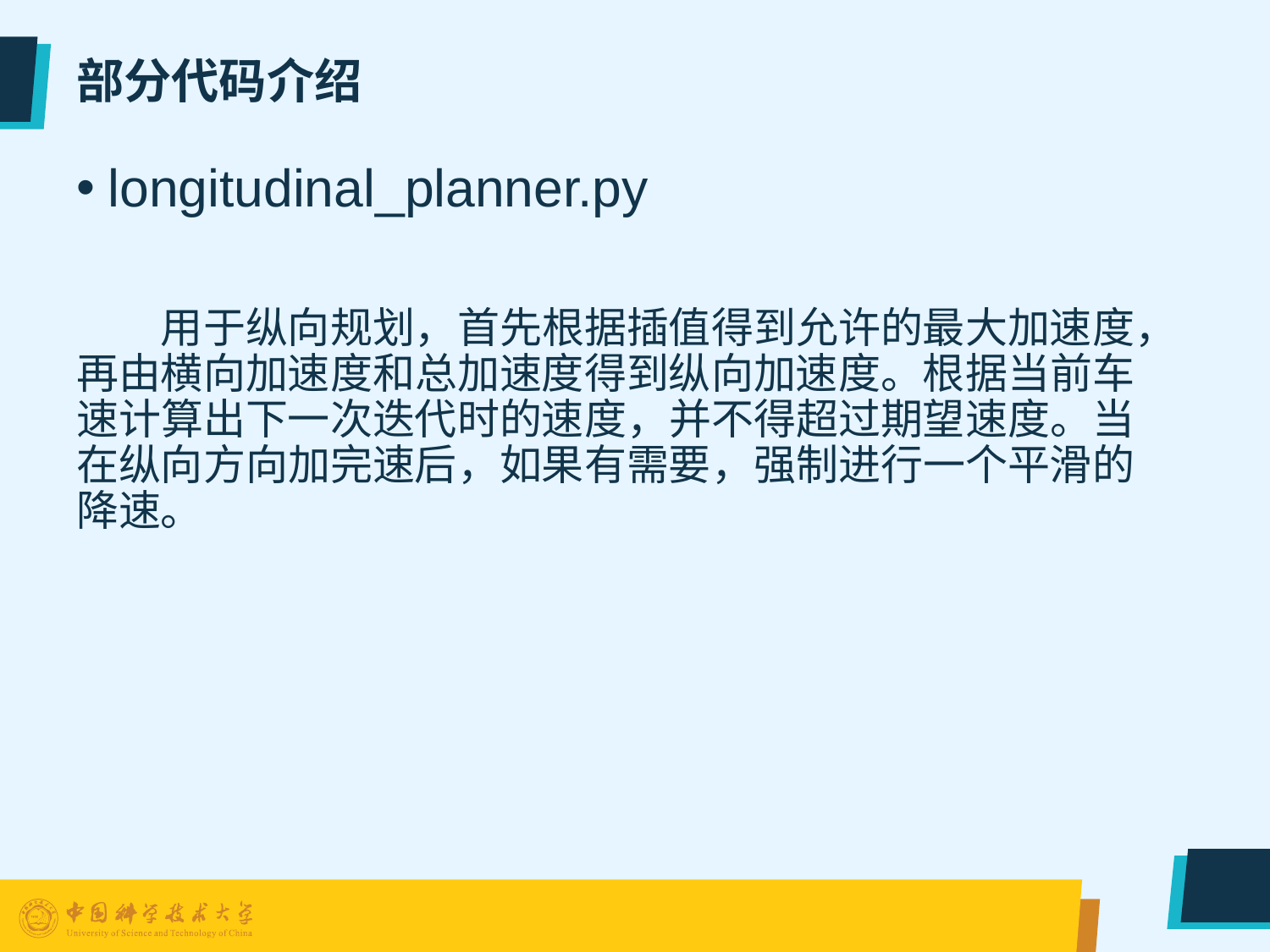

# 部分代码介绍
longitudinal_planner.py

用于纵向规划，首先根据插值得到允许的最大加速度，再由横向加速度和总加速度得到纵向加速度。根据当前车速计算出下一次迭代时的速度，并不得超过期望速度。当在纵向方向加完速后，如果有需要，强制进行一个平滑的降速。

18